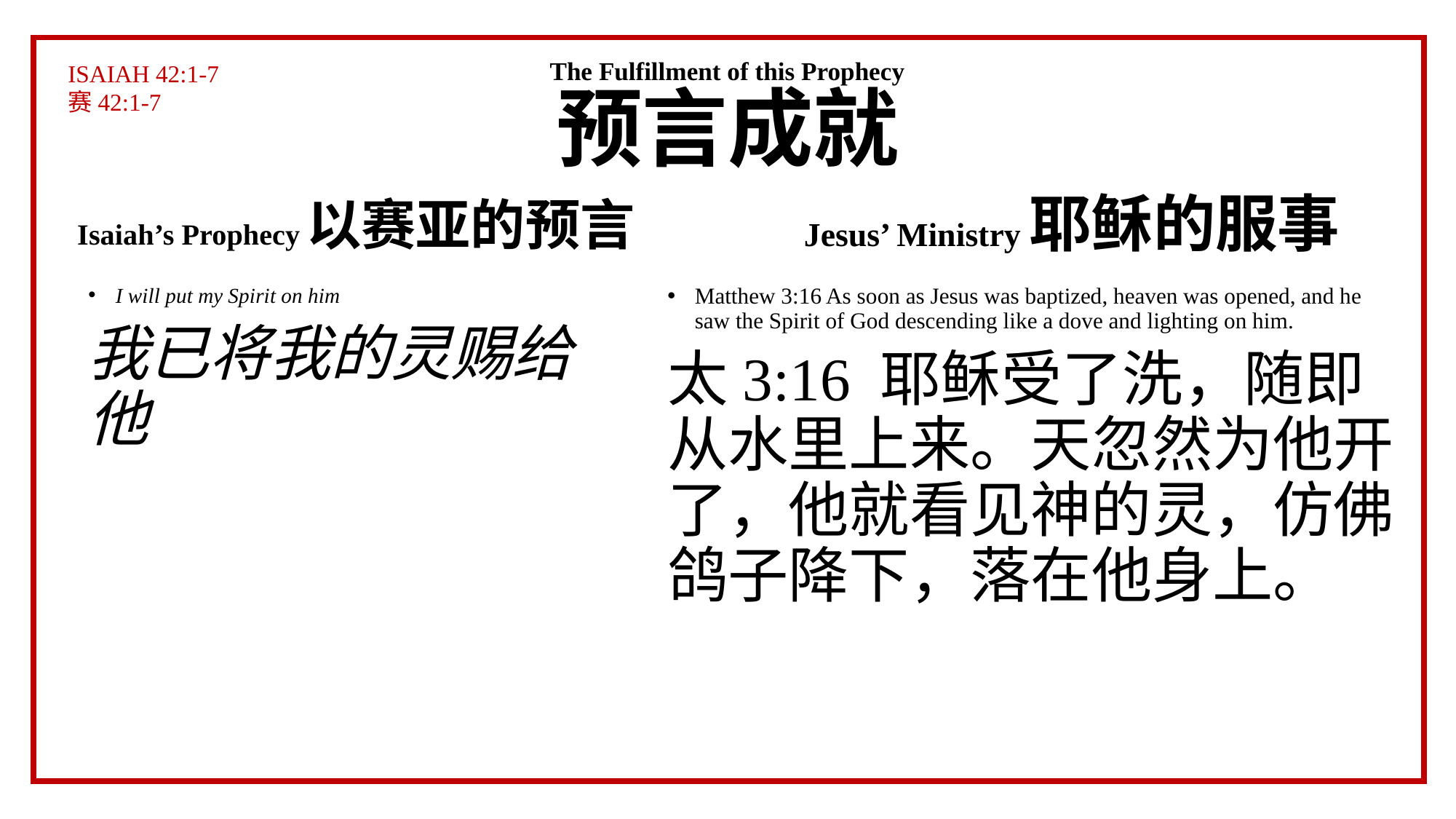

# The Fulfillment of this Prophecy 预言成就
ISAIAH 42:1-7
赛42:1-7
Jesus’ Ministry耶稣的服事
Isaiah’s Prophecy以赛亚的预言
I will put my Spirit on him
我已将我的灵赐给他
Matthew 3:16 As soon as Jesus was baptized, heaven was opened, and he saw the Spirit of God descending like a dove and lighting on him.
太3:16 耶稣受了洗，随即从水里上来。天忽然为他开了，他就看见神的灵，仿佛鸽子降下，落在他身上。